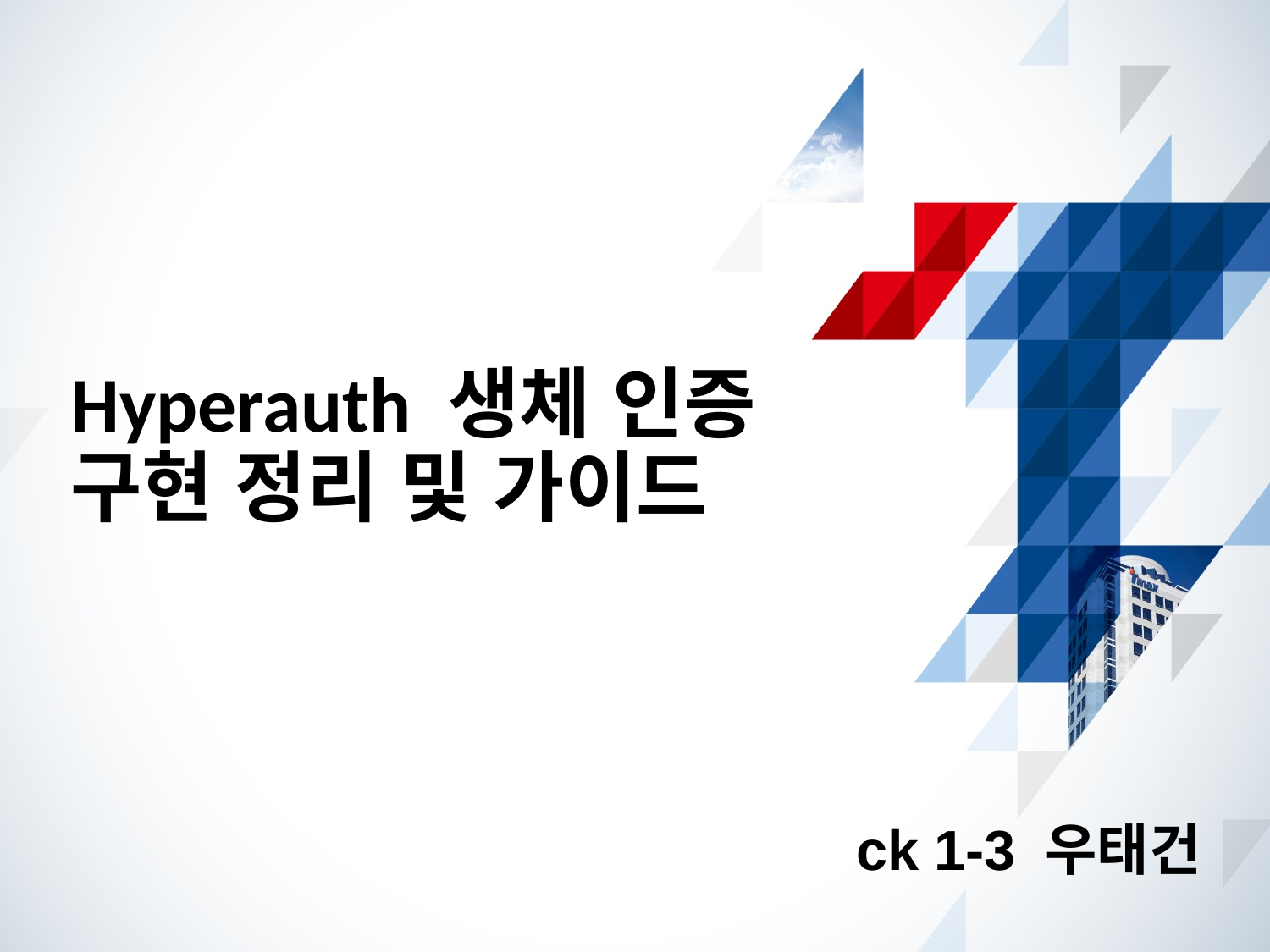

# Hyperauth 생체 인증 구현 정리 및 가이드
ck 1-3 우태건